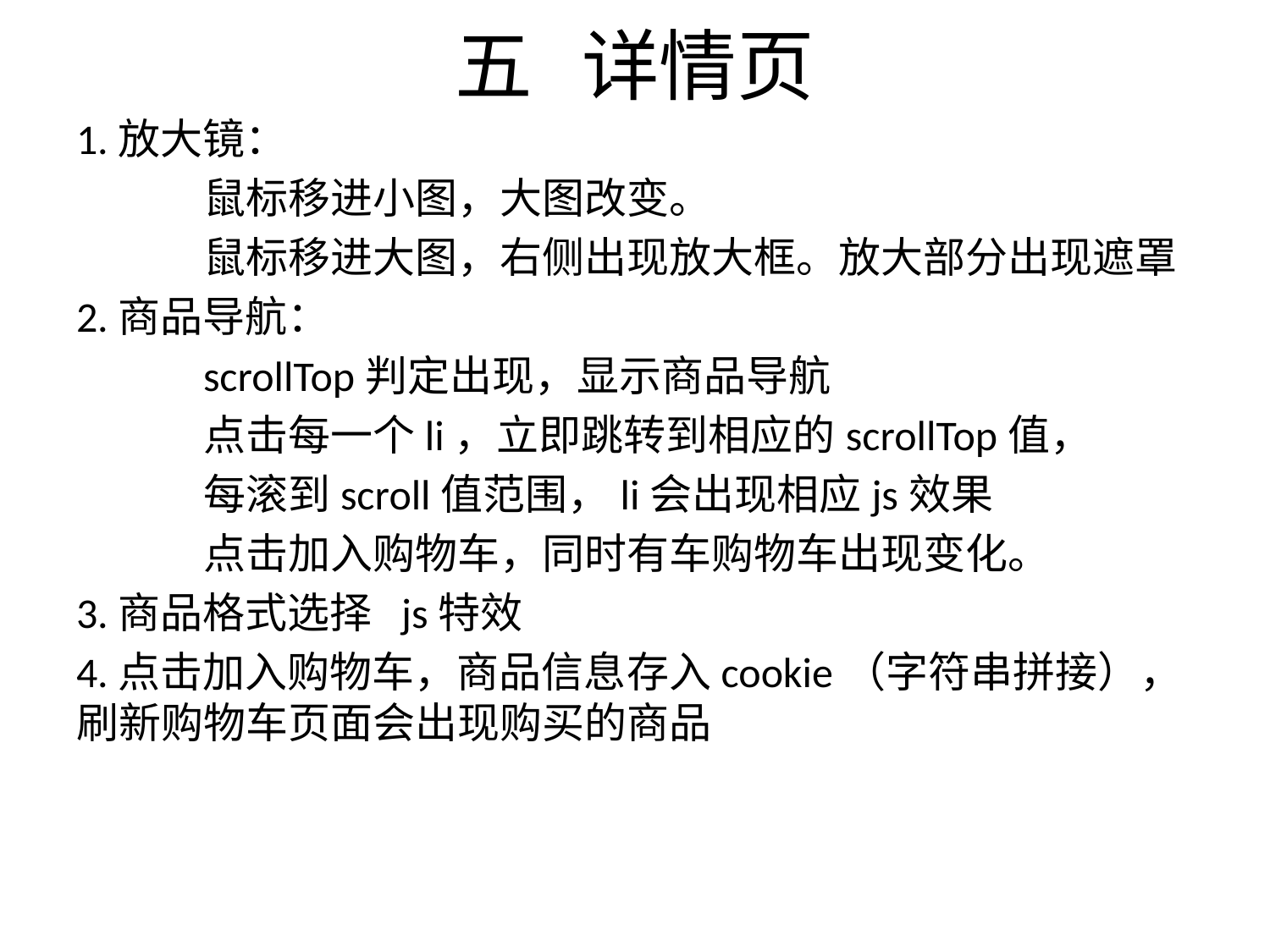

# 五	详情页
1.放大镜：
	鼠标移进小图，大图改变。
	鼠标移进大图，右侧出现放大框。放大部分出现遮罩
2.商品导航：
	scrollTop判定出现，显示商品导航
	点击每一个li，立即跳转到相应的scrollTop值，
	每滚到scroll值范围，li会出现相应js效果
	点击加入购物车，同时有车购物车出现变化。
3.商品格式选择  js特效
4.点击加入购物车，商品信息存入cookie（字符串拼接），刷新购物车页面会出现购买的商品